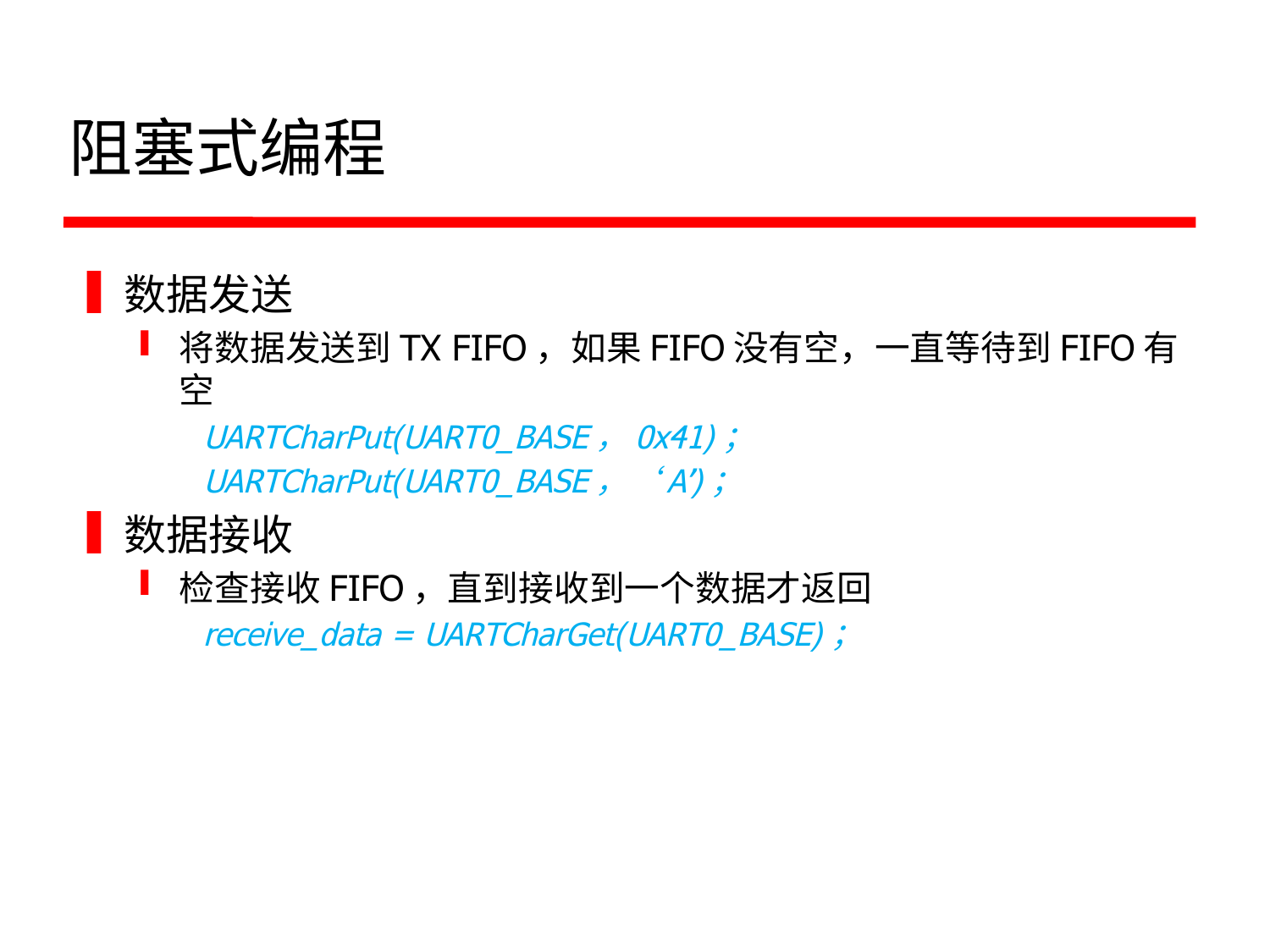

# 阻塞式编程
数据发送
将数据发送到TX FIFO，如果FIFO没有空，一直等待到FIFO有空
UARTCharPut(UART0_BASE，0x41)；
UARTCharPut(UART0_BASE，‘A’)；
数据接收
检查接收FIFO，直到接收到一个数据才返回
receive_data = UARTCharGet(UART0_BASE)；